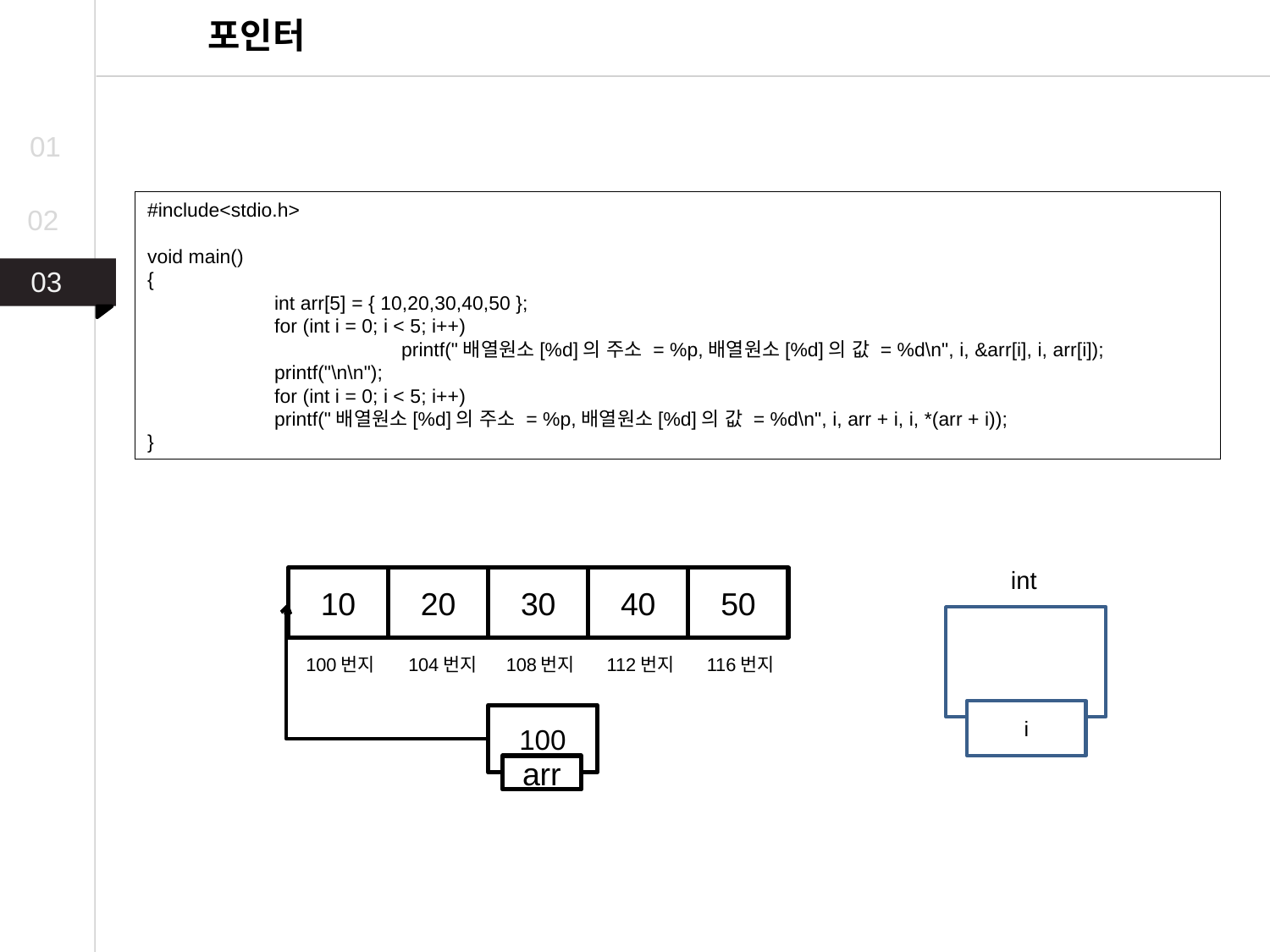

포인터
01
#include<stdio.h>

void main()
{
	int arr[5] = { 10,20,30,40,50 };
	for (int i = 0; i < 5; i++)
		printf("배열원소[%d]의 주소 = %p,배열원소[%d]의 값 = %d\n", i, &arr[i], i, arr[i]);
	printf("\n\n");
	for (int i = 0; i < 5; i++)
	printf("배열원소[%d]의 주소 = %p,배열원소[%d]의 값 = %d\n", i, arr + i, i, *(arr + i));
}
02
03

03
02

int
10
20
30
40
50

100번지
104번지
108번지
112번지
116번지
i
100
arr